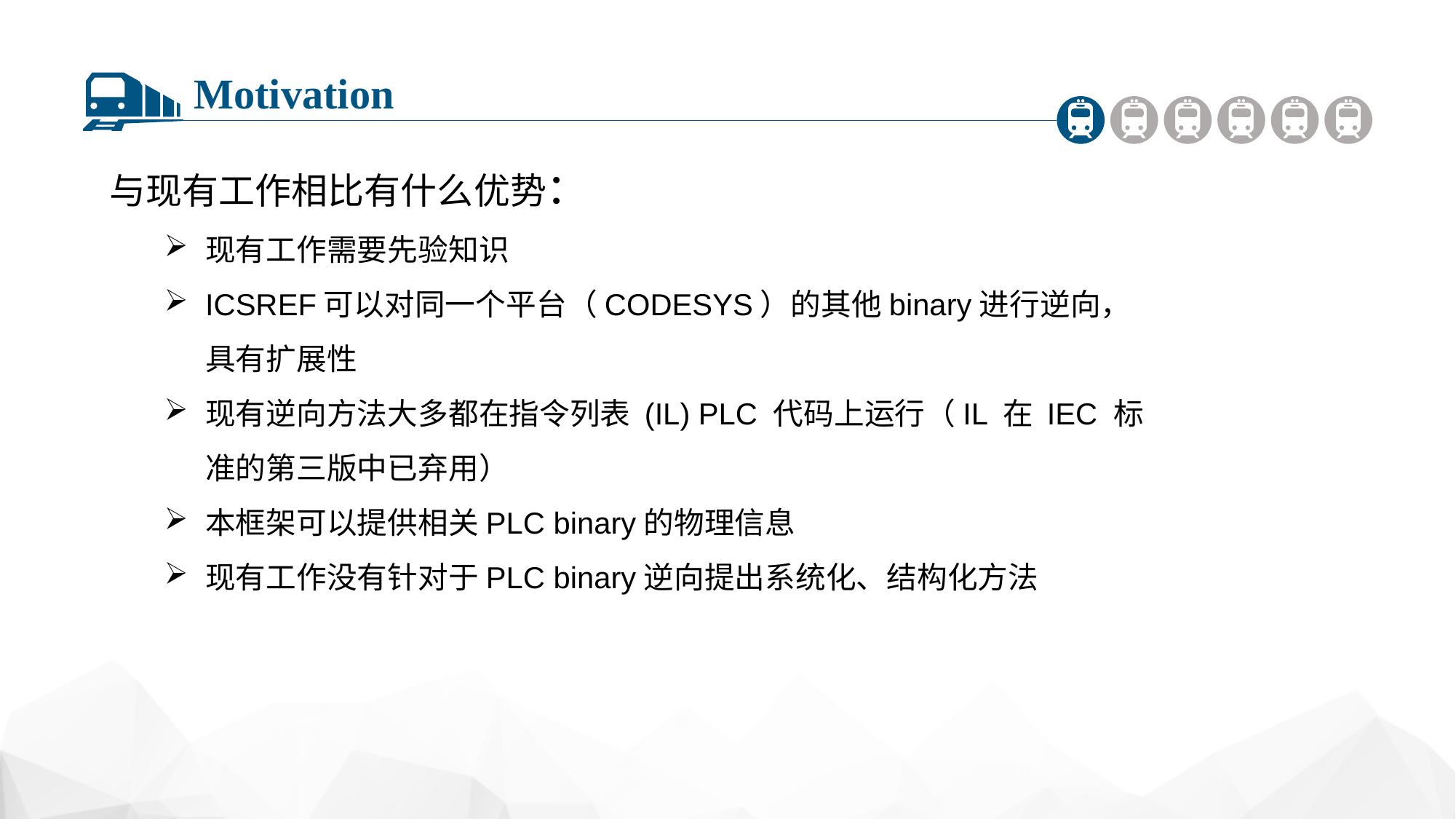

Motivation
与现有工作相比有什么优势：
现有工作需要先验知识
ICSREF可以对同一个平台（CODESYS）的其他binary进行逆向，具有扩展性
现有逆向方法大多都在指令列表 (IL) PLC 代码上运行（IL 在 IEC 标准的第三版中已弃用）
本框架可以提供相关PLC binary的物理信息
现有工作没有针对于PLC binary逆向提出系统化、结构化方法